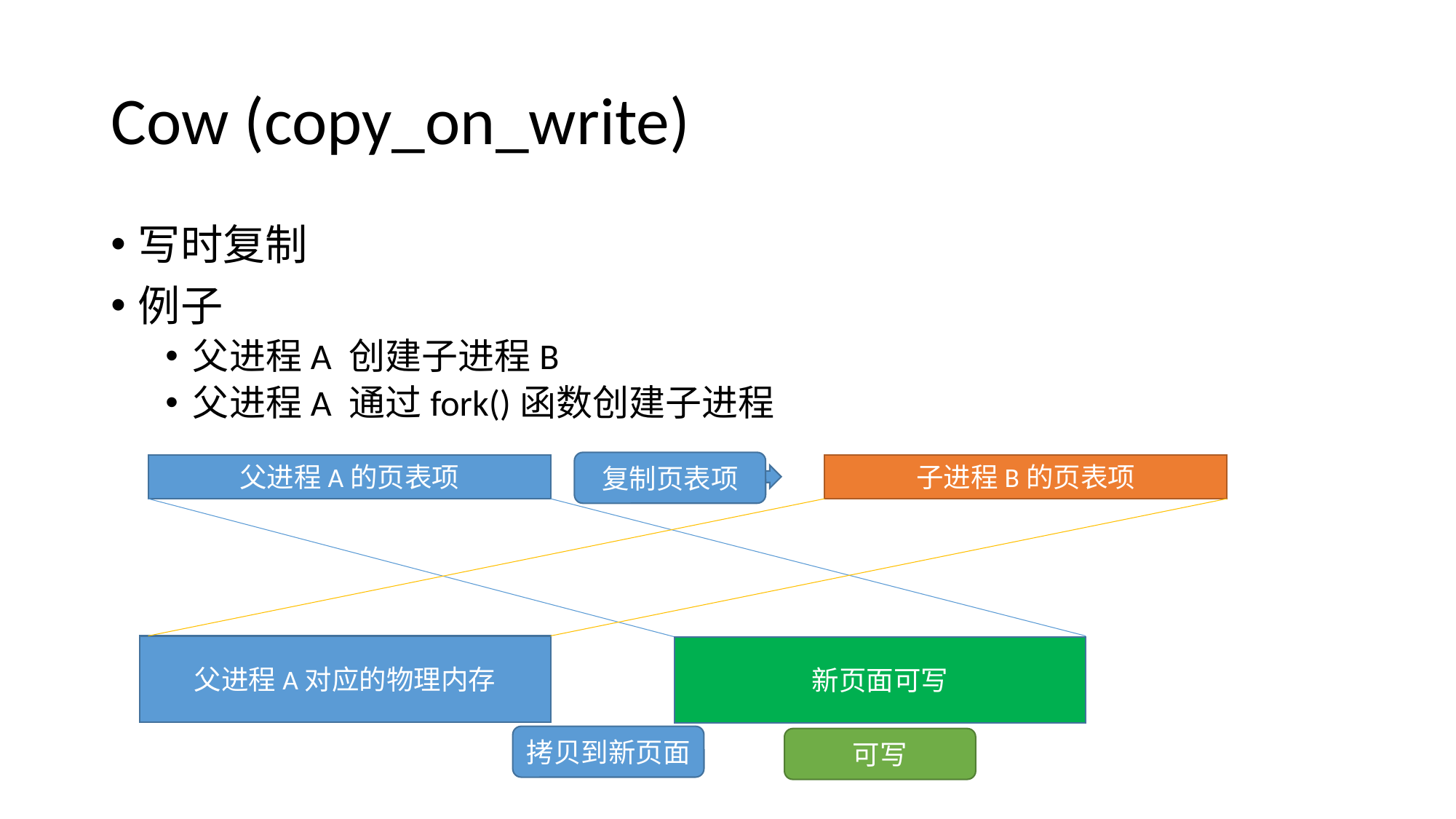

# Cow (copy_on_write)
写时复制
例子
父进程A 创建子进程B
父进程A 通过fork()函数创建子进程

复制页表项
父进程A的页表项
子进程B的页表项

父进程A对应的物理内存
新页面可写
拷贝到新页面
可写